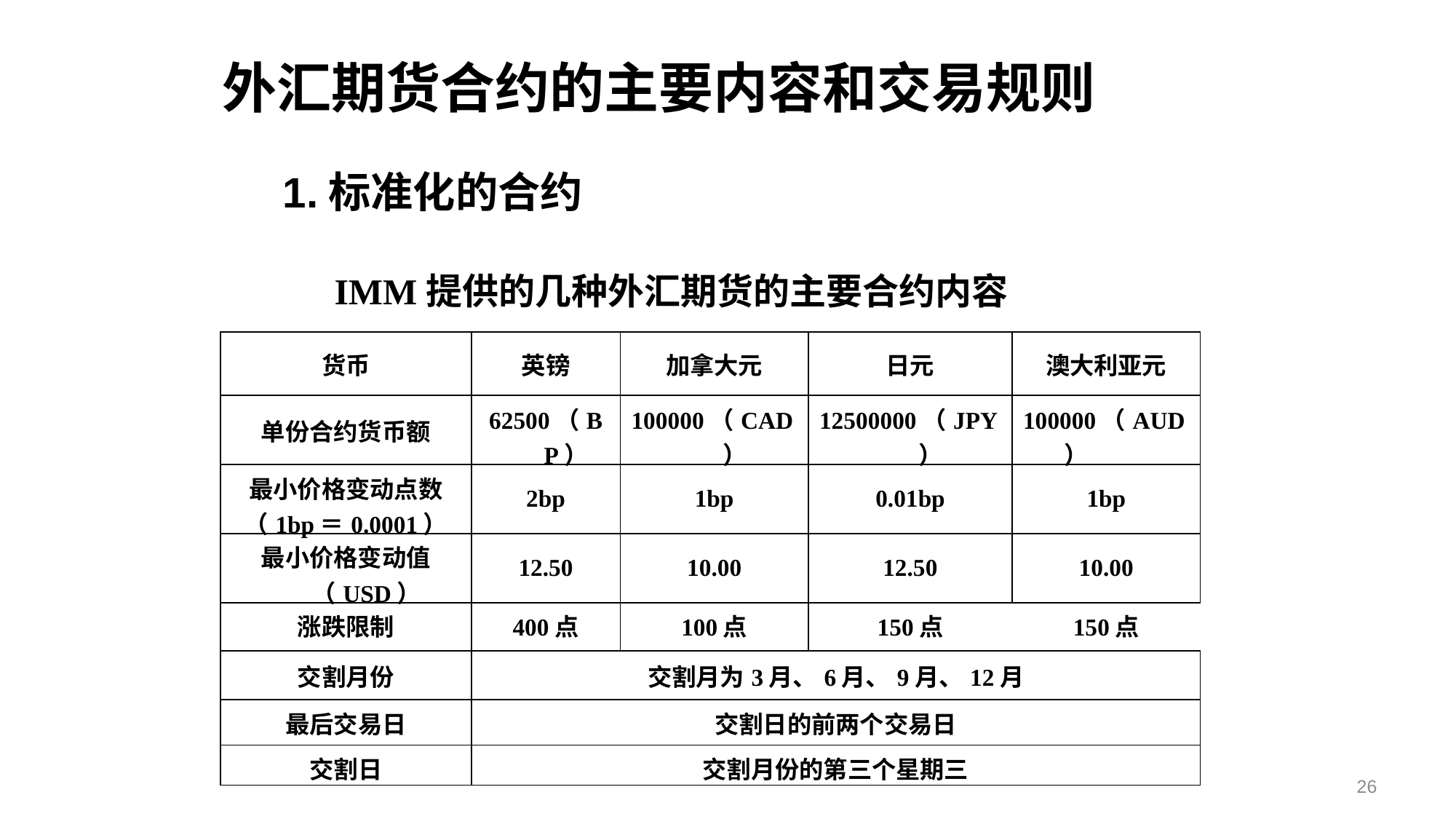

外汇期货合约的主要内容和交易规则
1.标准化的合约
IMM提供的几种外汇期货的主要合约内容
| 货币 | 英镑 | 加拿大元 | 日元 | 澳大利亚元 |
| --- | --- | --- | --- | --- |
| 单份合约货币额 | 62500（BP） | 100000（CAD） | 12500000（JPY） | 100000（AUD） |
| 最小价格变动点数 （1bp＝0.0001） | 2bp | 1bp | 0.01bp | 1bp |
| 最小价格变动值（USD） | 12.50 | 10.00 | 12.50 | 10.00 |
| 涨跌限制 | 400点 | 100点 | 150点 | 150点 |
| 交割月份 | 交割月为3月、6月、9月、12月 |  |  |  |
| 最后交易日 | 交割日的前两个交易日 |  |  |  |
| 交割日 | 交割月份的第三个星期三 |  |  |  |
26